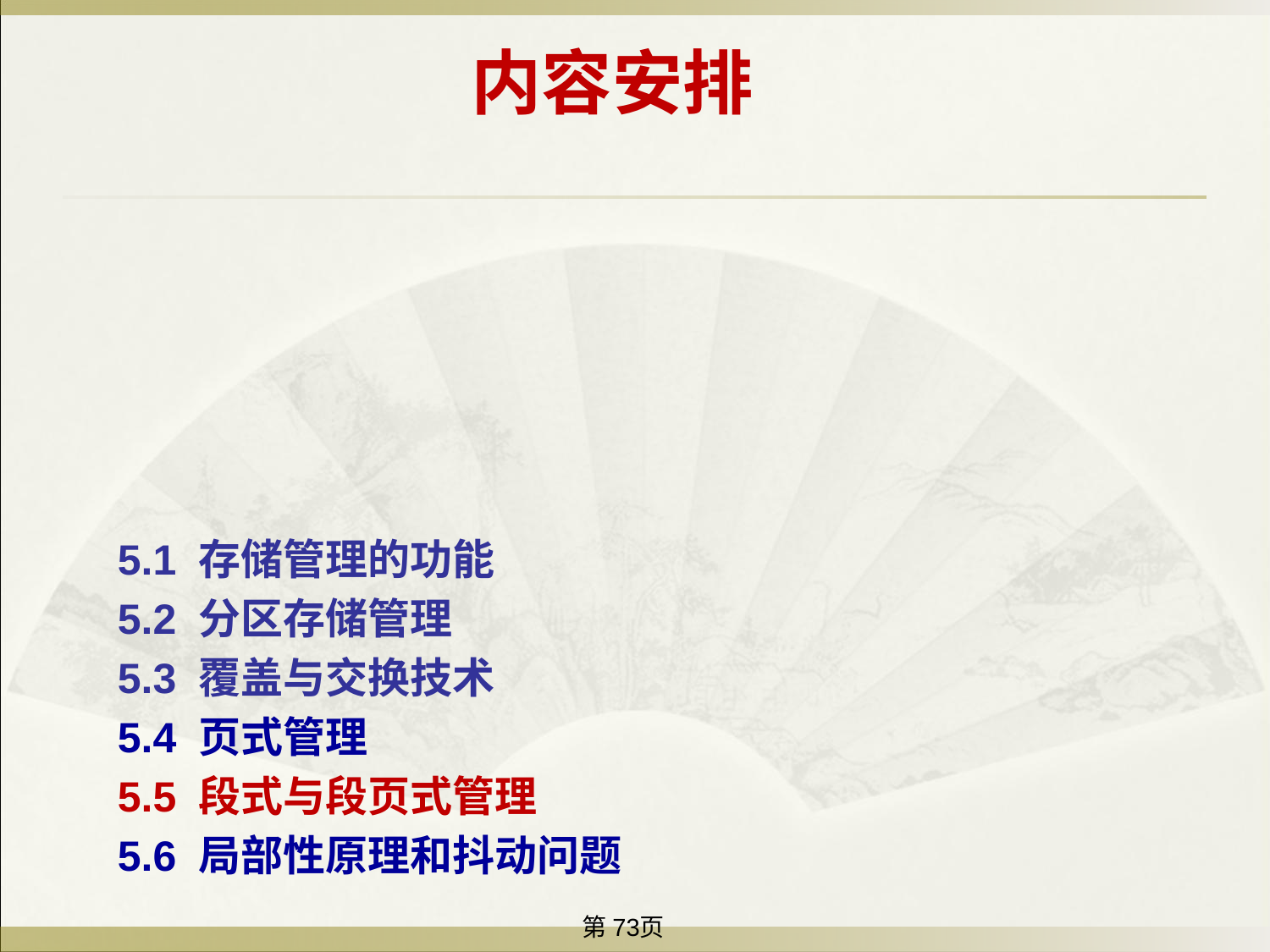

内容安排
5.1 存储管理的功能
5.2 分区存储管理
5.3 覆盖与交换技术
5.4 页式管理
5.5 段式与段页式管理
5.6 局部性原理和抖动问题